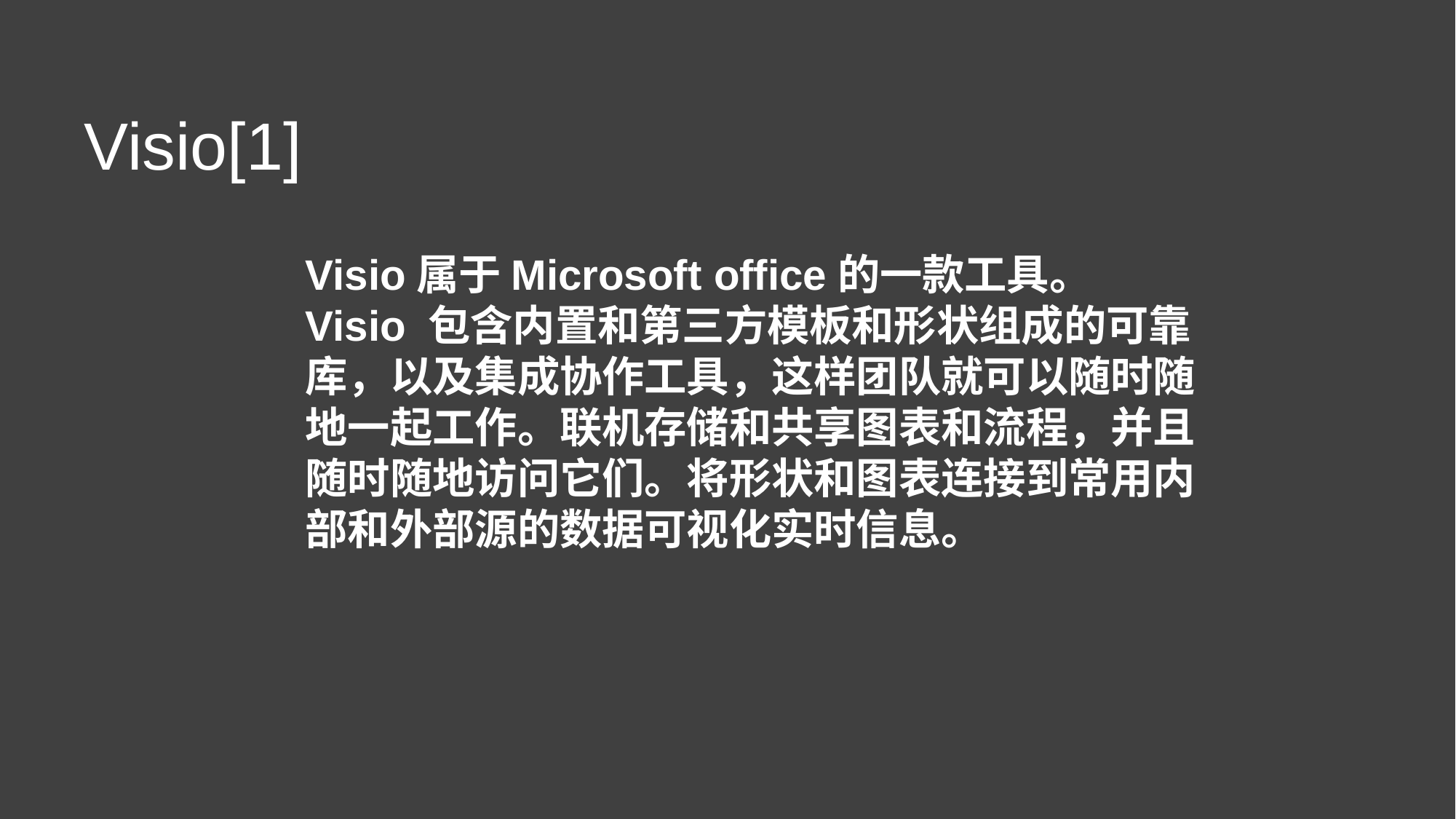

# Visio[1]
Visio属于Microsoft office的一款工具。
Visio 包含内置和第三方模板和形状组成的可靠库，以及集成协作工具，这样团队就可以随时随地一起工作。联机存储和共享图表和流程，并且随时随地访问它们。将形状和图表连接到常用内部和外部源的数据可视化实时信息。